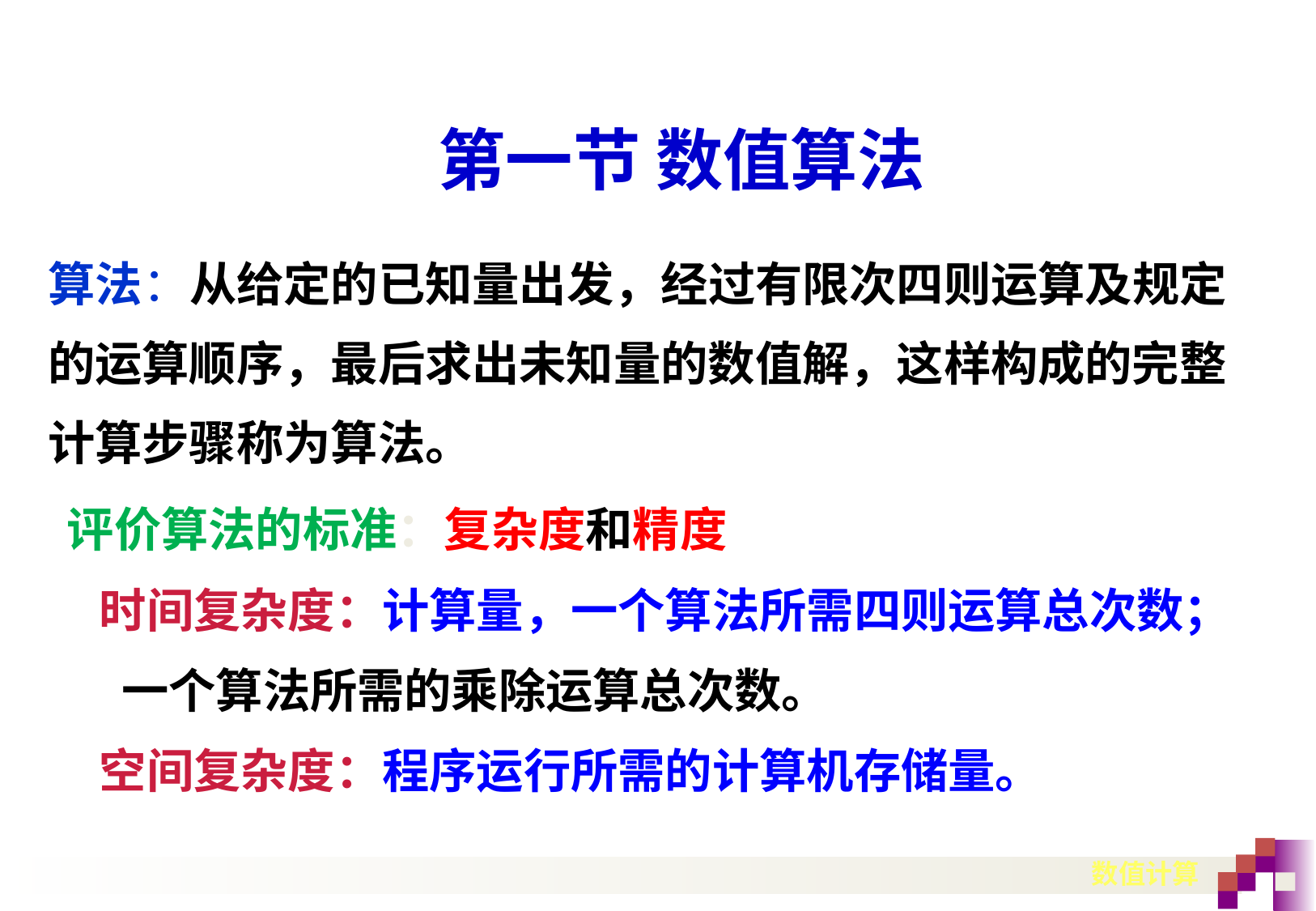

# 第一节 数值算法

算法：从给定的已知量出发，经过有限次四则运算及规定的运算顺序，最后求出未知量的数值解，这样构成的完整计算步骤称为算法。
评价算法的标准：复杂度和精度

时间复杂度：计算量，一个算法所需四则运算总次数；
 一个算法所需的乘除运算总次数。
空间复杂度：程序运行所需的计算机存储量。